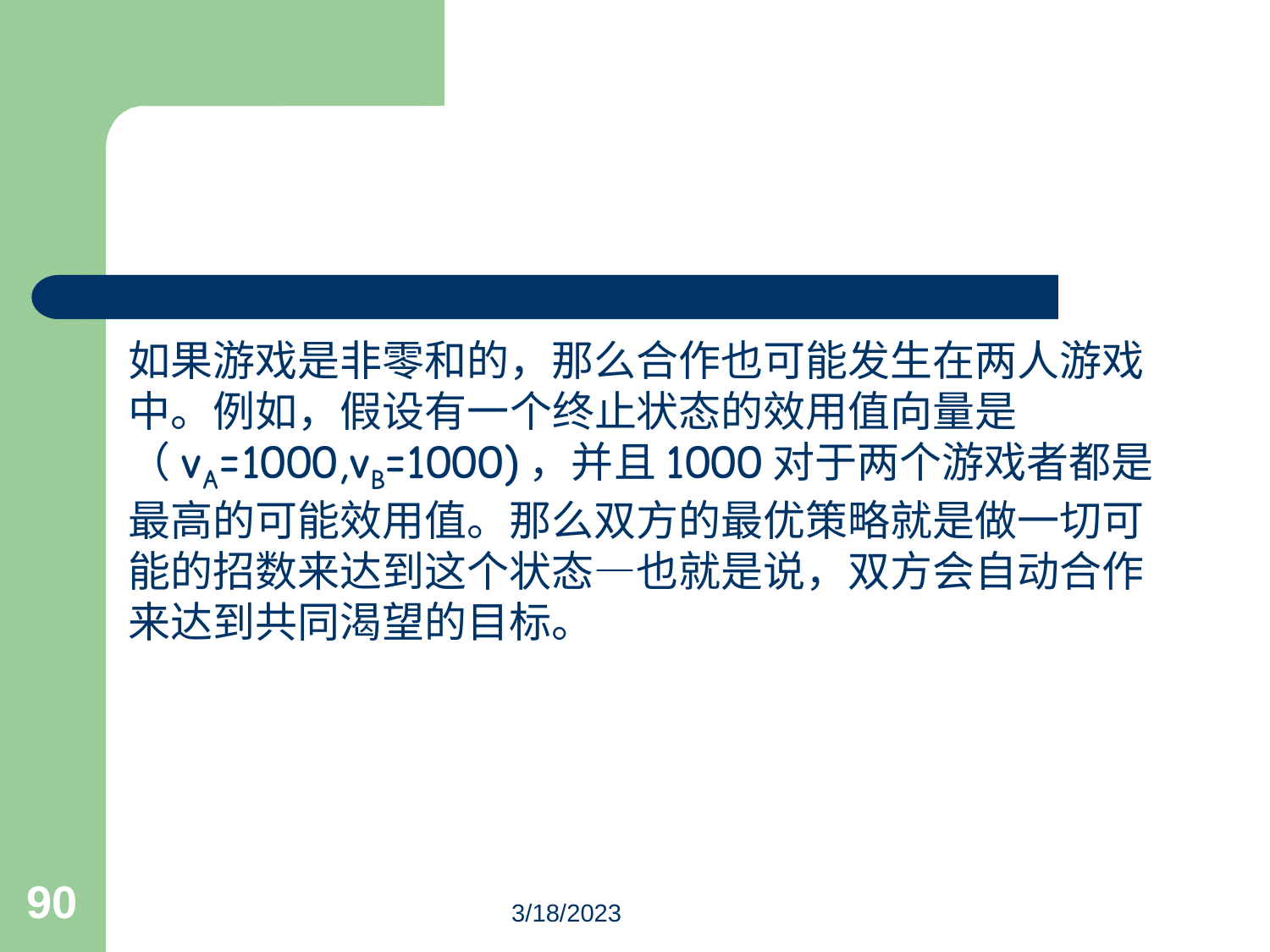

如果游戏是非零和的，那么合作也可能发生在两人游戏中。例如，假设有一个终止状态的效用值向量是（vA=1000,vB=1000)，并且1000对于两个游戏者都是最高的可能效用值。那么双方的最优策略就是做一切可能的招数来达到这个状态—也就是说，双方会自动合作来达到共同渴望的目标。
90
3/18/2023